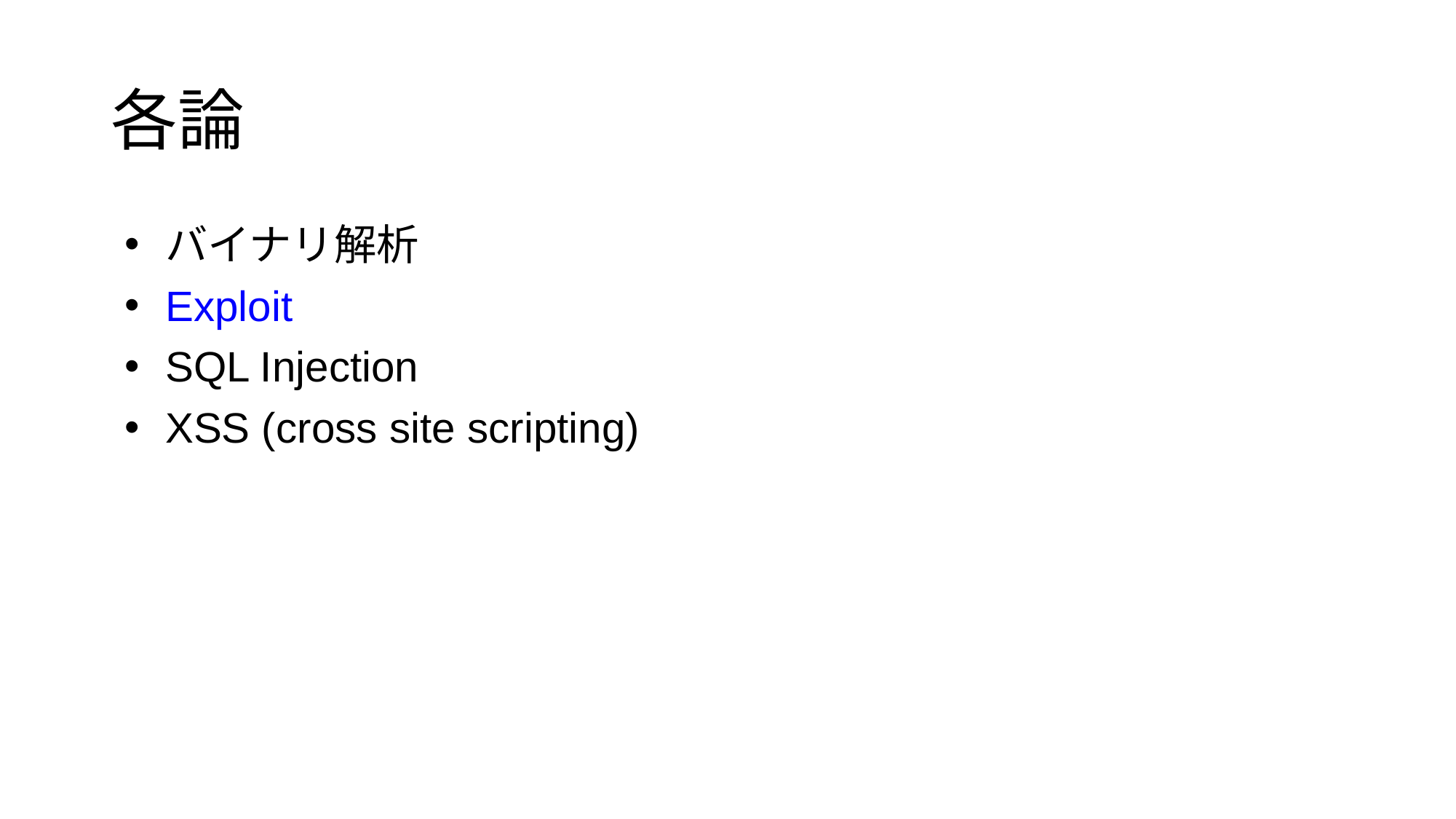

# 各論
バイナリ解析
Exploit
SQL Injection
XSS (cross site scripting)